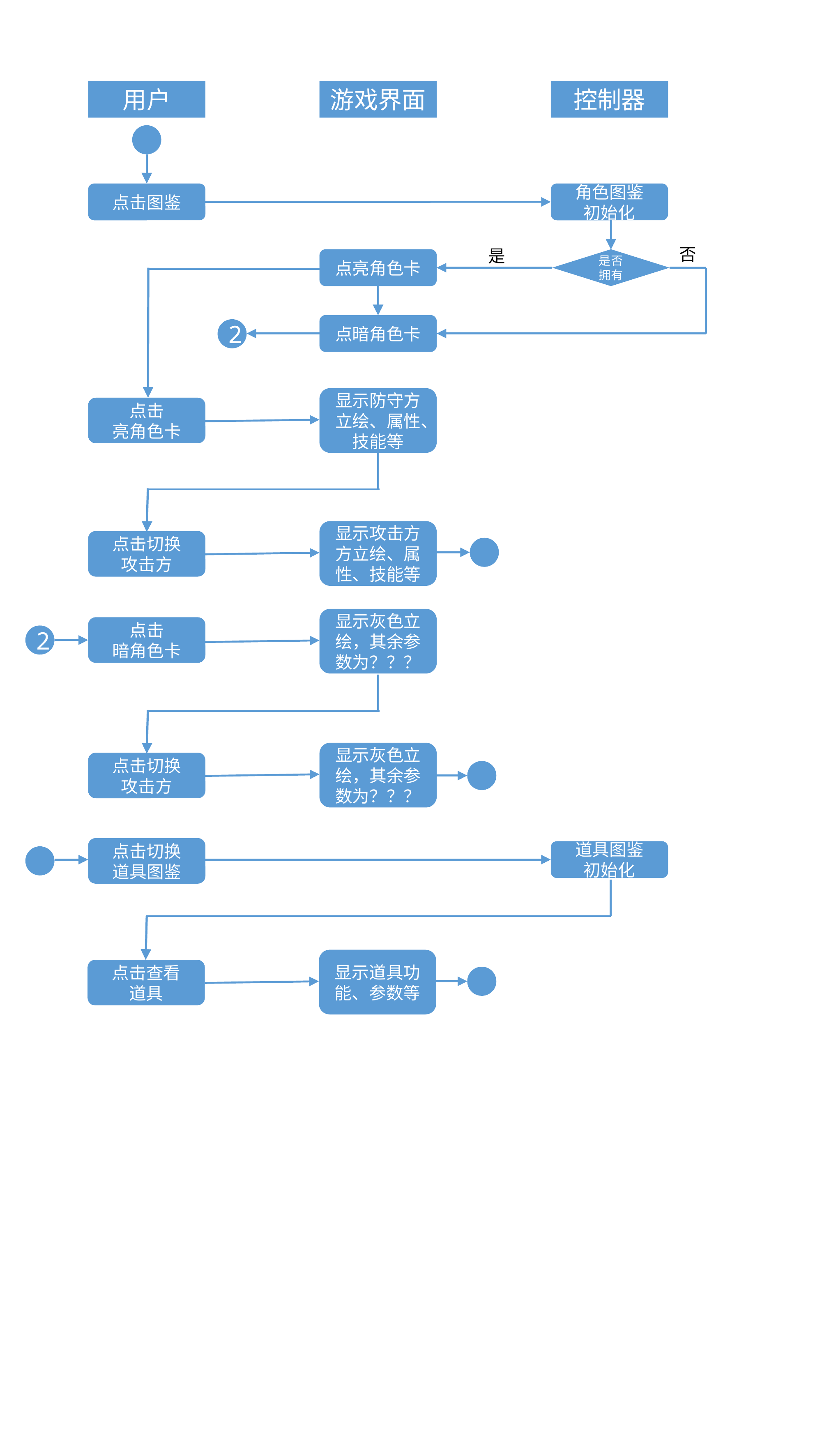

用户
游戏界面
控制器

点击图鉴
角色图鉴
初始化
否
是
点亮角色卡
是否
拥有
点暗角色卡
2
显示防守方立绘、属性、技能等
点击
亮角色卡
显示攻击方方立绘、属性、技能等
点击切换
攻击方

显示灰色立绘，其余参数为？？？
点击
暗角色卡
2
显示灰色立绘，其余参数为？？？
点击切换
攻击方

点击切换
道具图鉴
道具图鉴
初始化

显示道具功能、参数等
点击查看
道具